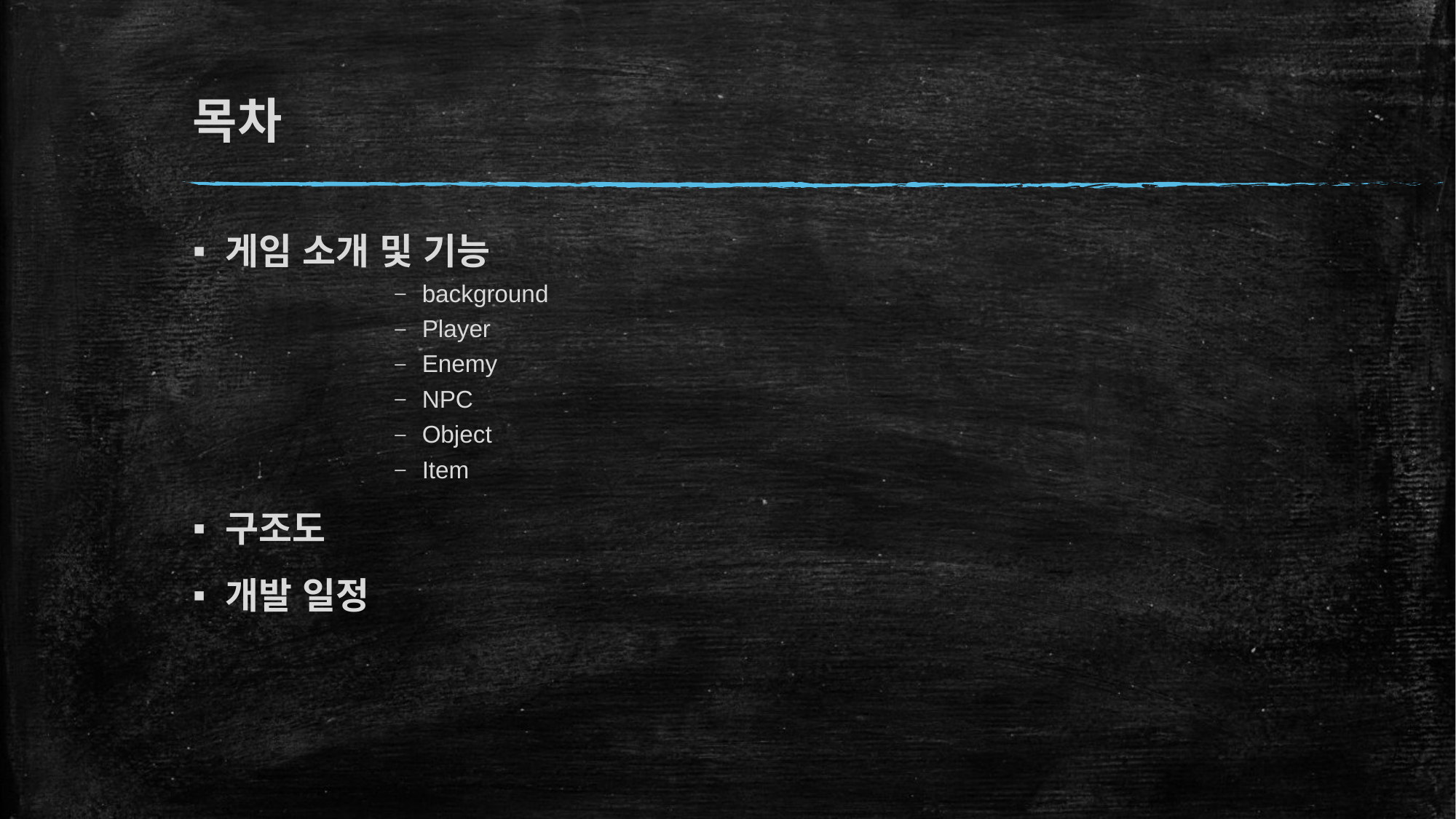

# 목차
게임 소개 및 기능
background
Player
Enemy
NPC
Object
Item
구조도
개발 일정